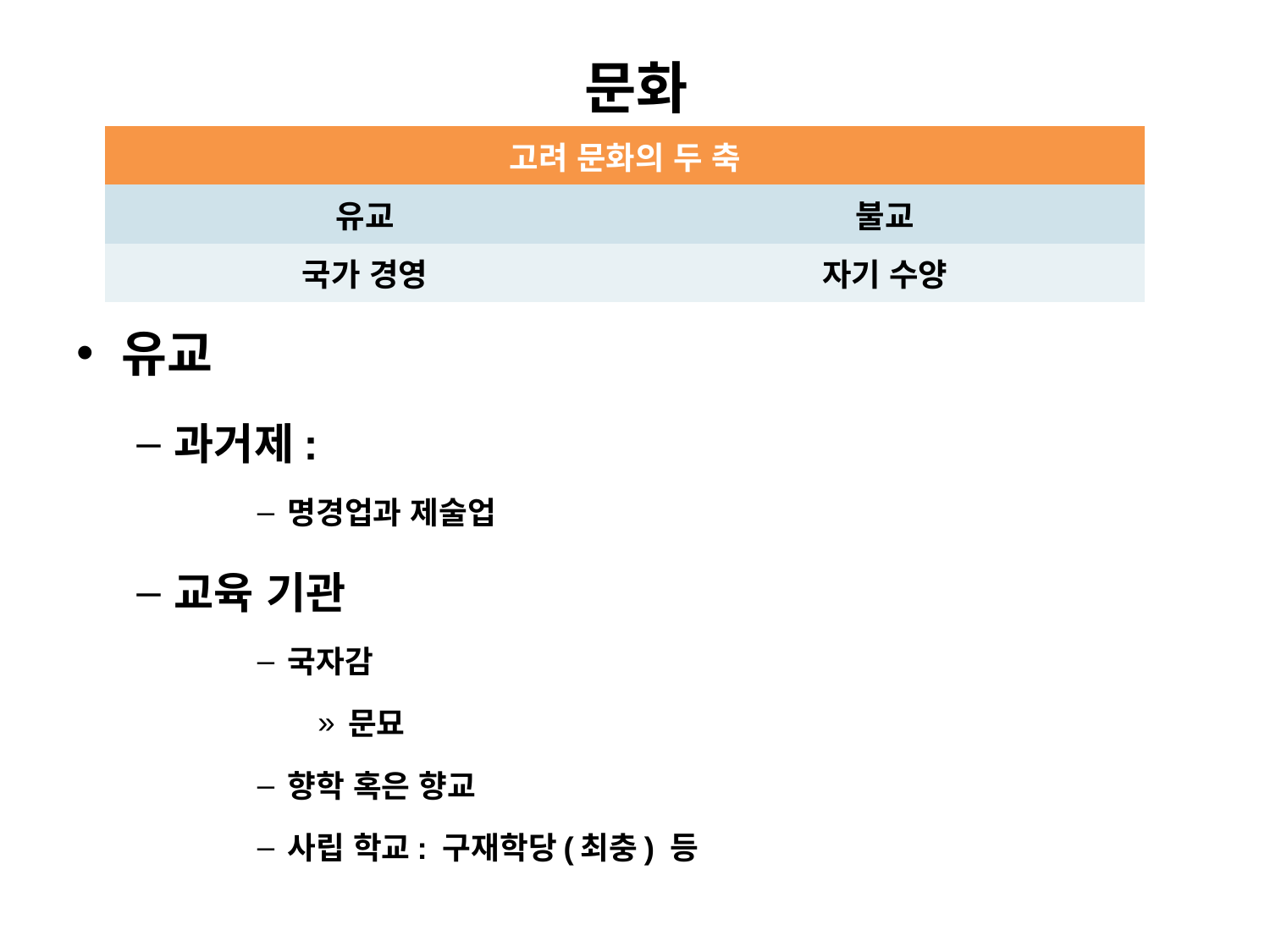

# 문화
| 고려 문화의 두 축 |  |
| --- | --- |
| 유교 | 불교 |
| 국가 경영 | 자기 수양 |
유교
과거제:
명경업과 제술업
교육 기관
국자감
문묘
향학 혹은 향교
사립 학교: 구재학당(최충) 등